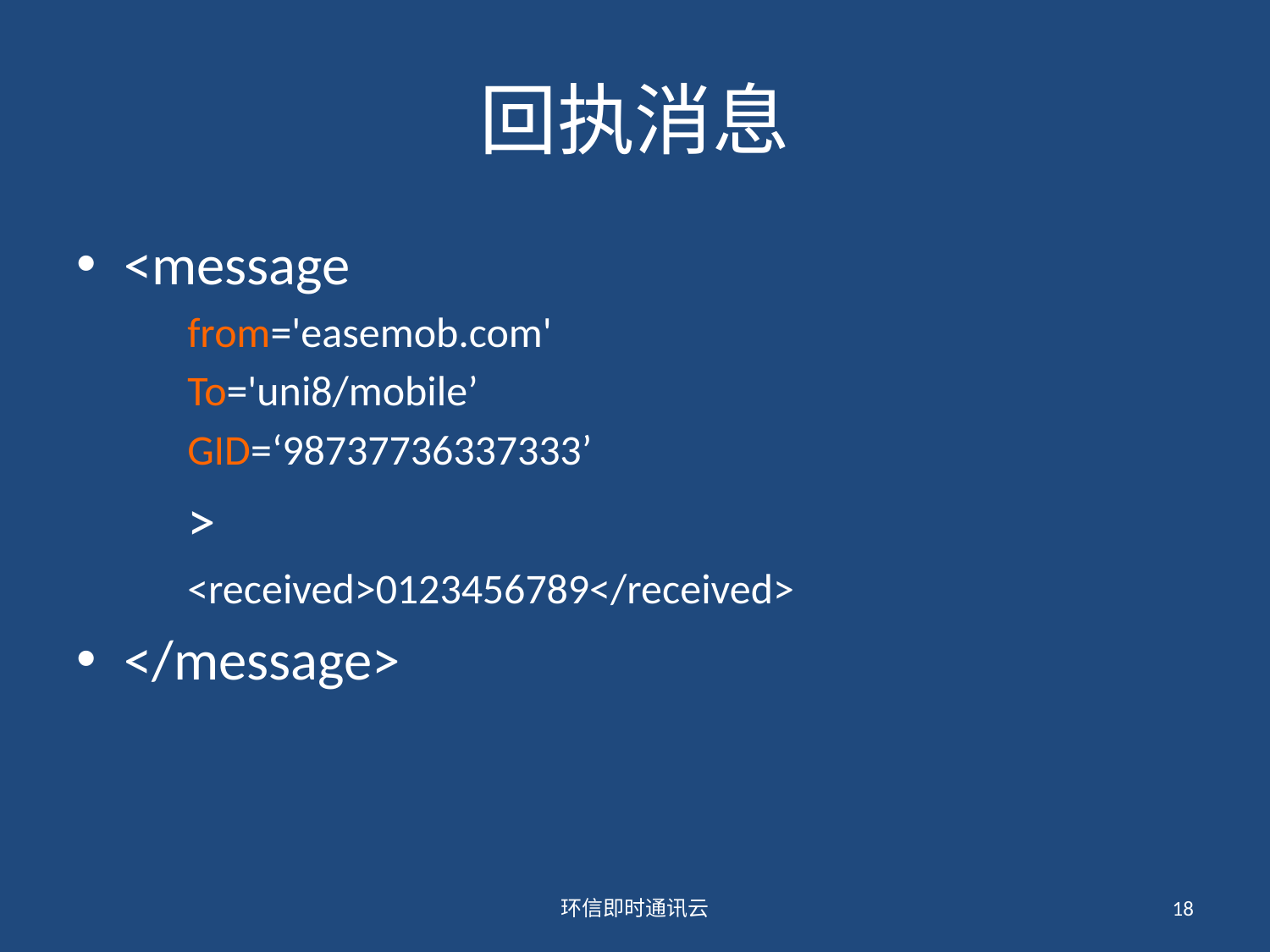

# 回执消息
<message
from='easemob.com'
To='uni8/mobile’
GID=‘98737736337333’
>
<received>0123456789</received>
</message>
环信即时通讯云
18